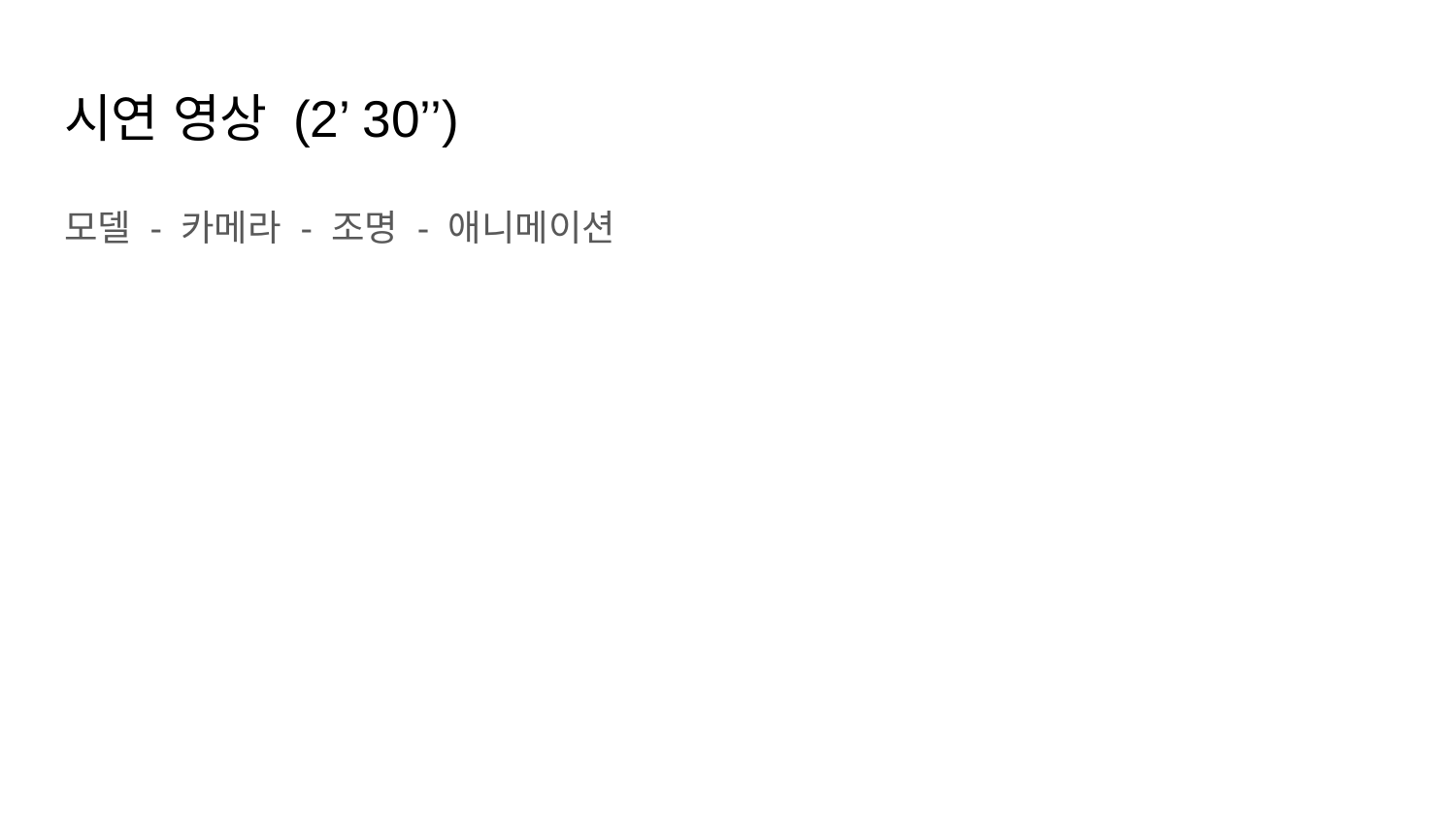

# 시연 영상 (2’ 30’’)
모델 - 카메라 - 조명 - 애니메이션